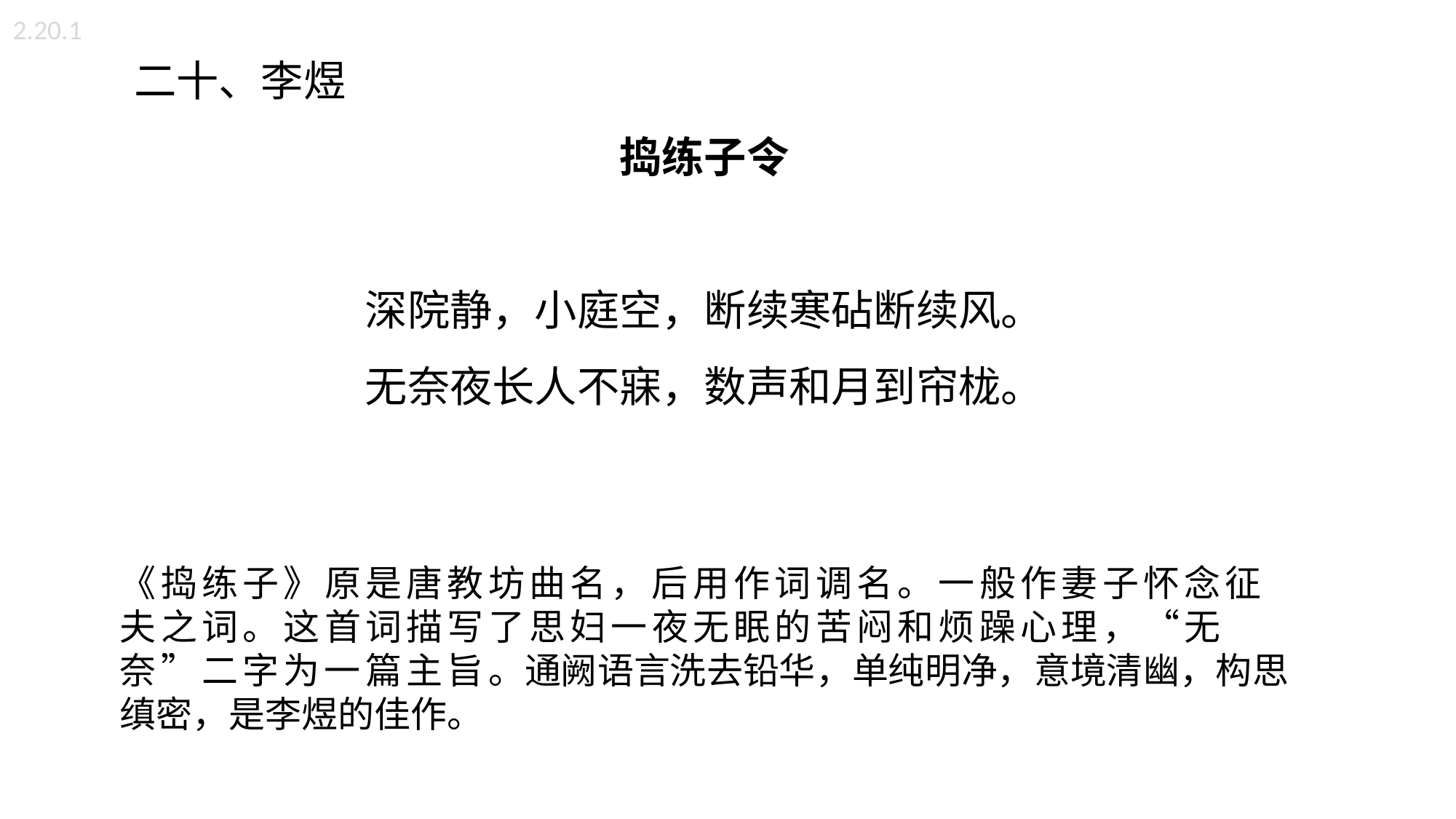

2.20.1
      二十、李煜
捣练子令

深院静，小庭空，断续寒砧断续风。
无奈夜长人不寐，数声和月到帘栊。
《捣练子》原是唐教坊曲名，后用作词调名。一般作妻子怀念征夫之词。这首词描写了思妇一夜无眠的苦闷和烦躁心理，“无奈”二字为一篇主旨。通阙语言洗去铅华，单纯明净，意境清幽，构思缜密，是李煜的佳作。